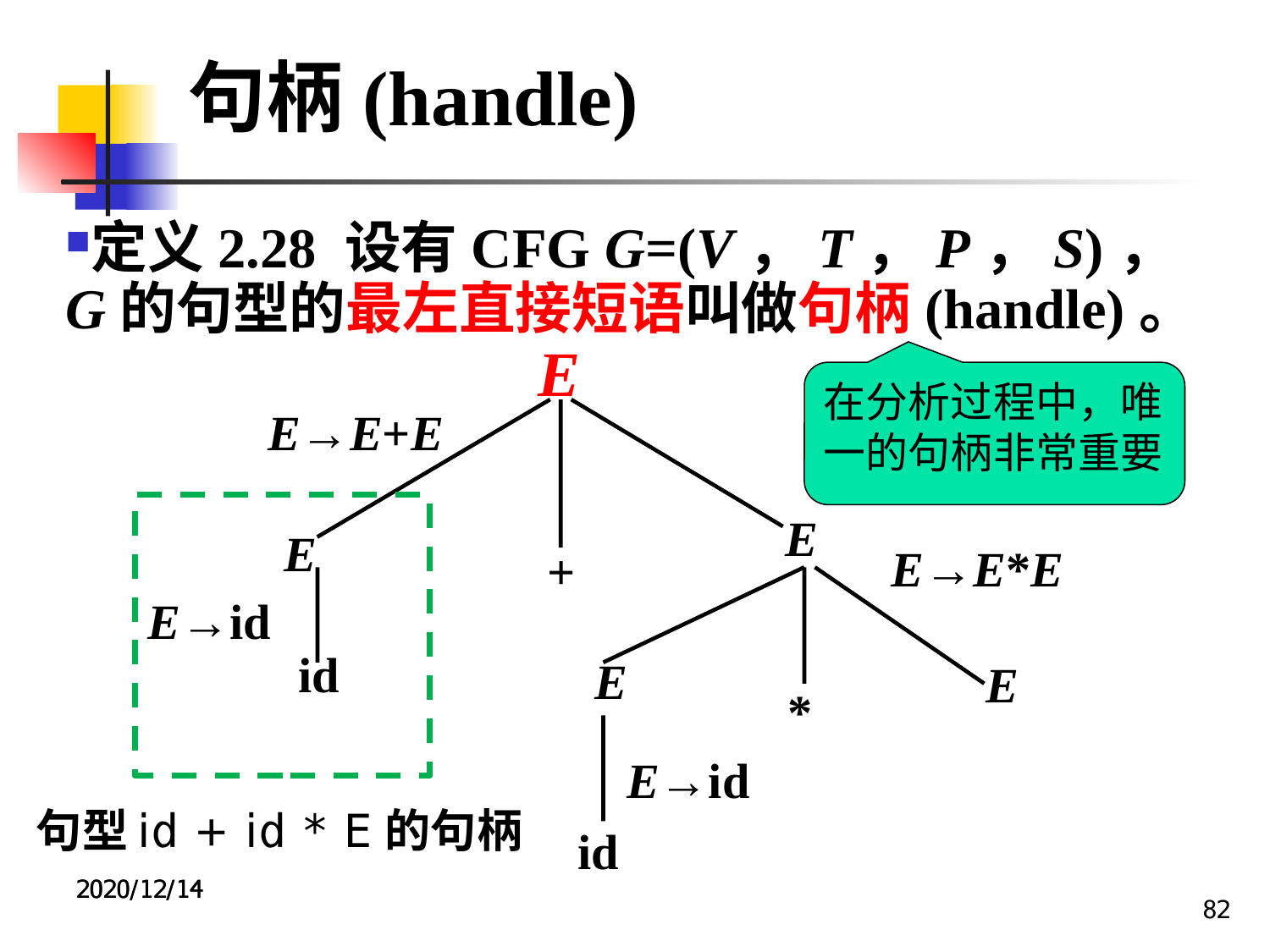

句柄(handle)
定义2.28 设有CFG G=(V，T，P，S)，G的句型的最左直接短语叫做句柄(handle)。
E
在分析过程中，唯一的句柄非常重要
E→E+E

E
E
E→E*E

E
E
*
+

E→id
id

E→id
句型id + id * E的句柄
id
82
2020/12/14
2020/12/14